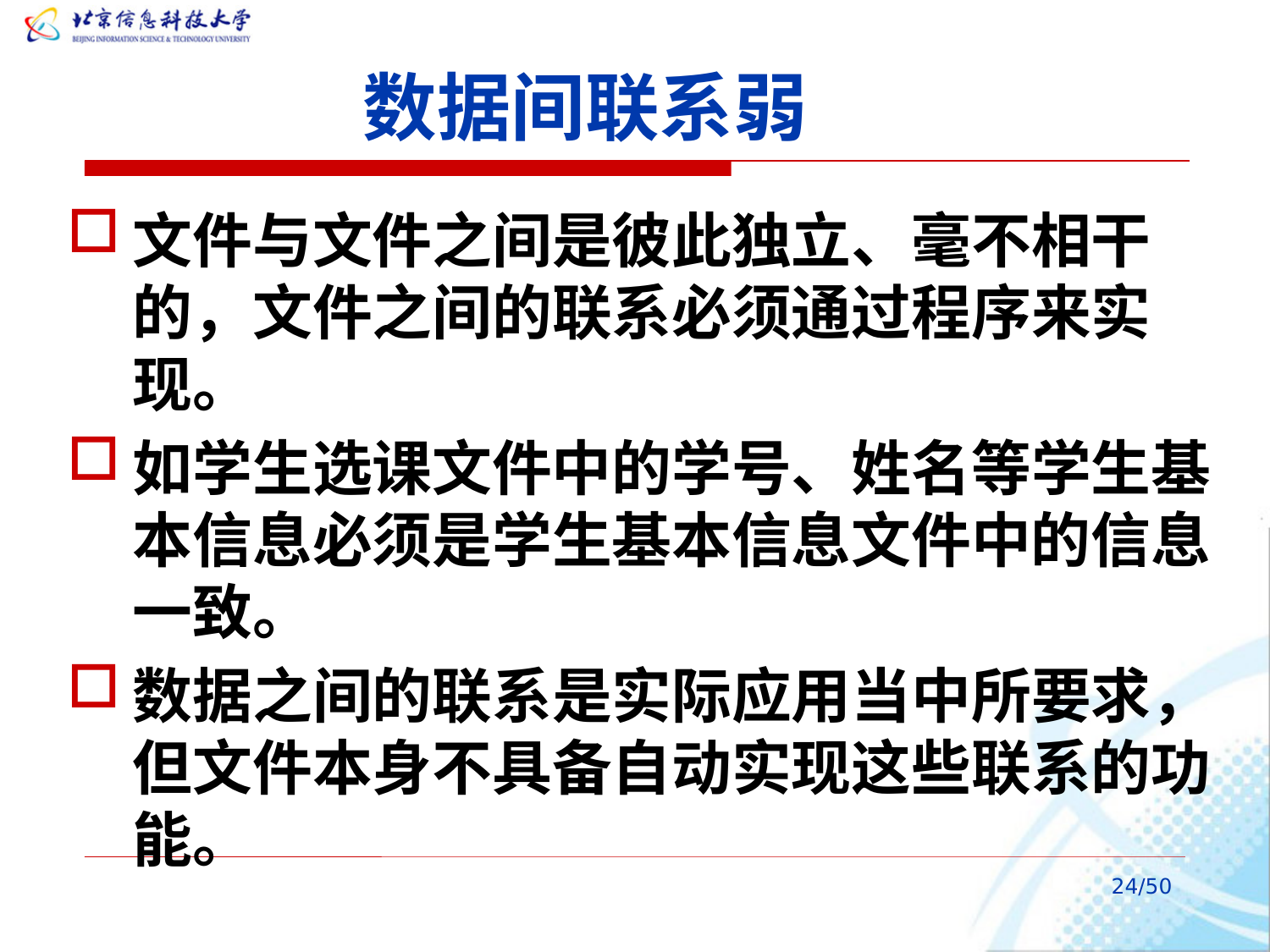

# 数据间联系弱
文件与文件之间是彼此独立、毫不相干的，文件之间的联系必须通过程序来实现。
如学生选课文件中的学号、姓名等学生基本信息必须是学生基本信息文件中的信息一致。
数据之间的联系是实际应用当中所要求，但文件本身不具备自动实现这些联系的功能。

24/50